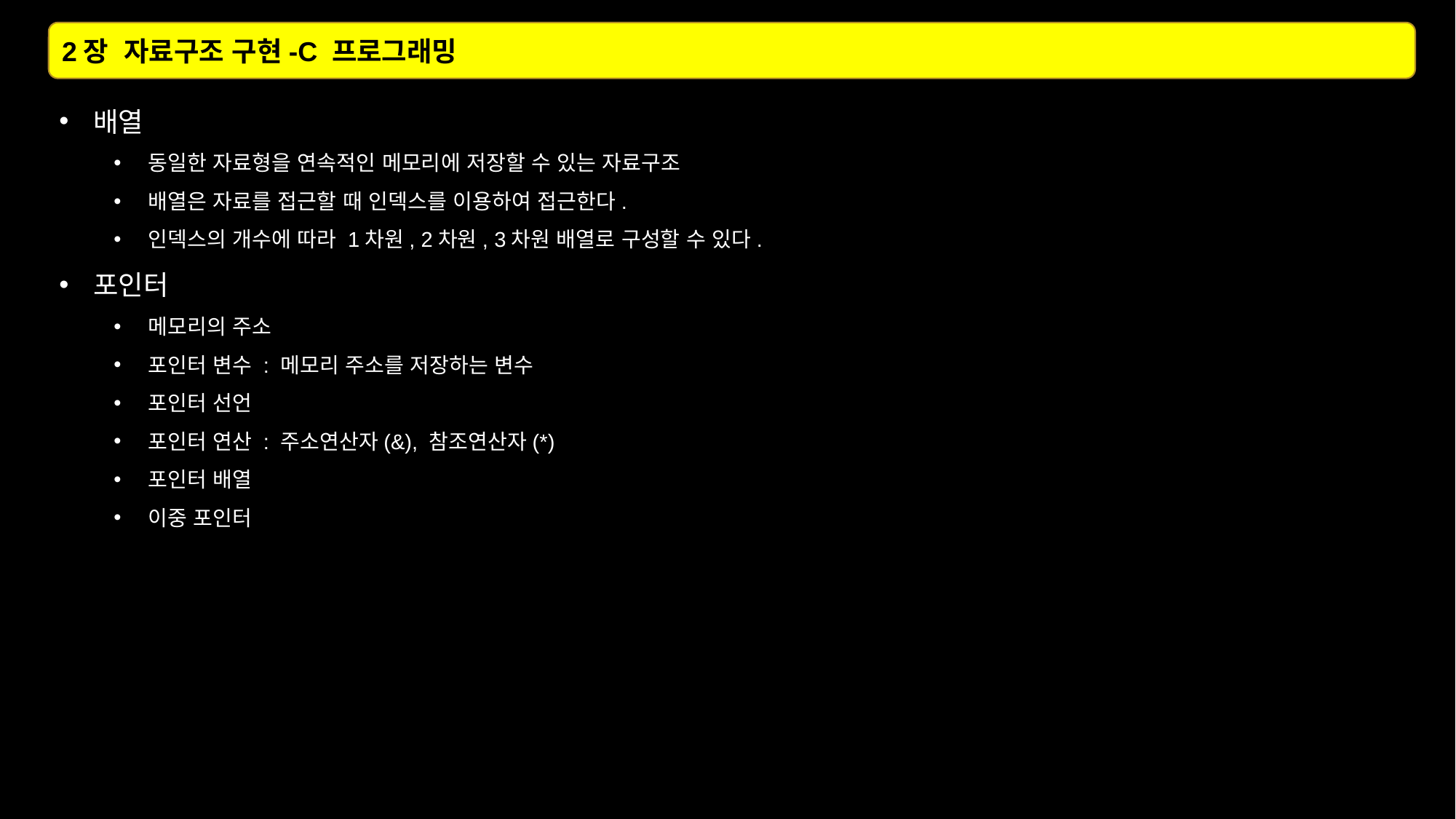

2장  자료구조 구현-C 프로그래밍
배열
동일한 자료형을 연속적인 메모리에 저장할 수 있는 자료구조
배열은 자료를 접근할 때 인덱스를 이용하여 접근한다.
인덱스의 개수에 따라 1차원, 2차원, 3차원 배열로 구성할 수 있다.
포인터
메모리의 주소
포인터 변수 : 메모리 주소를 저장하는 변수
포인터 선언
포인터 연산 : 주소연산자(&), 참조연산자(*)
포인터 배열
이중 포인터